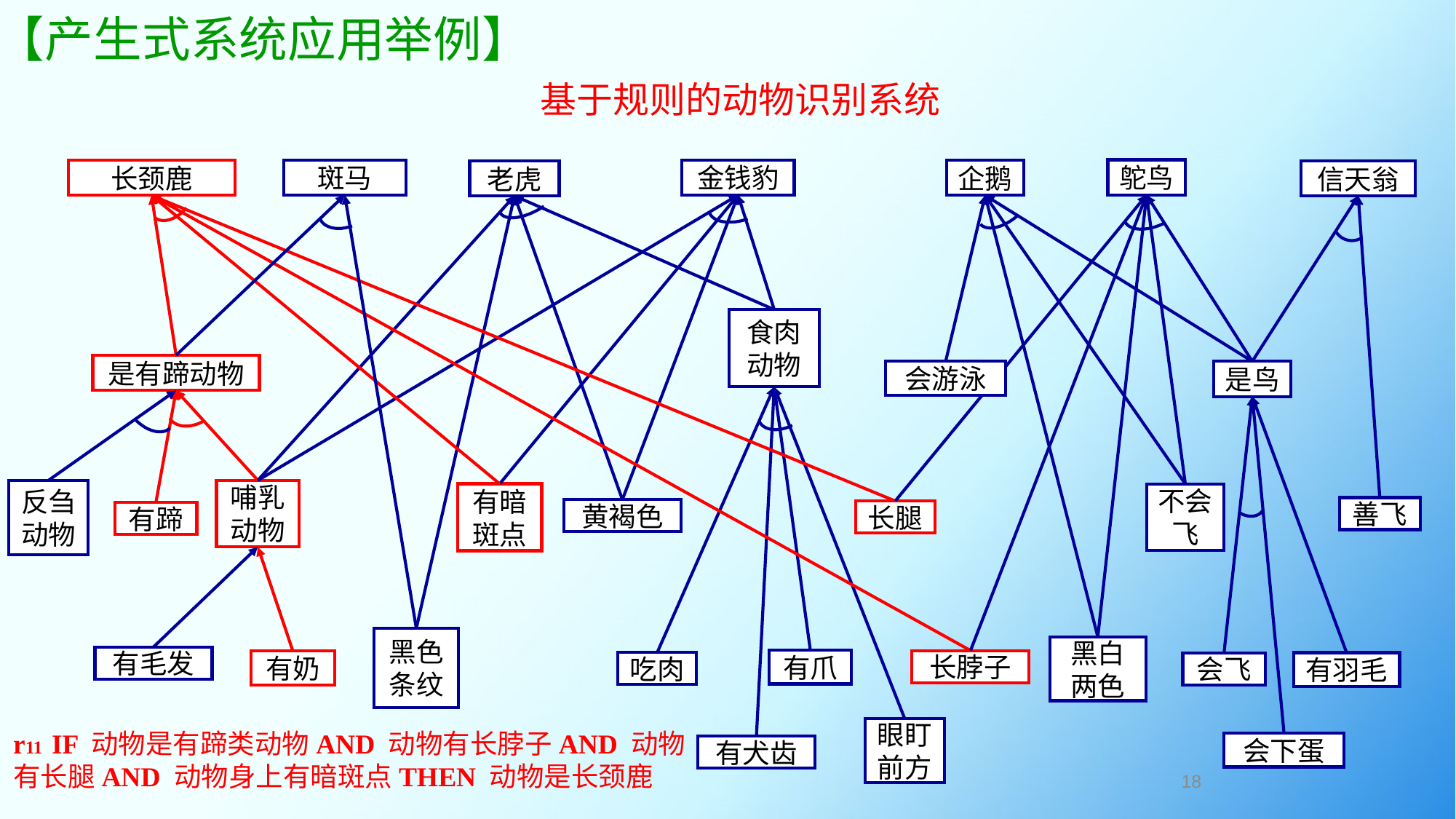

【产生式系统应用举例】
#
基于规则的动物识别系统
鸵鸟
斑马
金钱豹
长颈鹿
企鹅
老虎
信天翁

食肉动物
是有蹄动物
会游泳
是鸟

反刍动物
哺乳动物

有暗斑点
不会飞
善飞
黄褐色
长腿
有蹄
黑色条纹
黑白两色
有毛发
有爪
长脖子
有奶
吃肉
有羽毛
会飞
眼盯前方
会下蛋
有犬齿
r11  IF 动物是有蹄类动物AND 动物有长脖子AND 动物有长腿AND 动物身上有暗斑点THEN 动物是长颈鹿
18